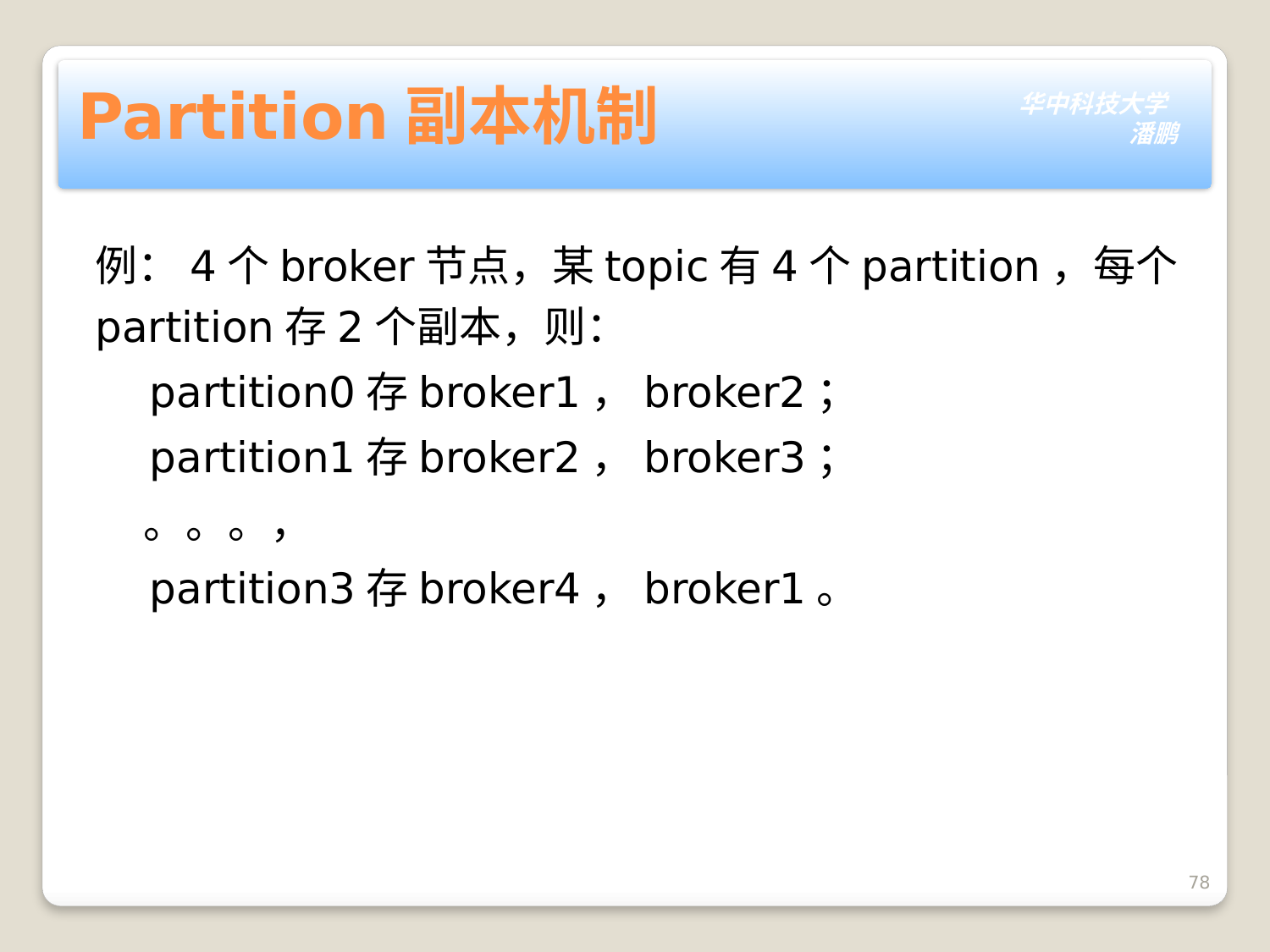

# Partition副本机制
例：4个broker节点，某topic有4个partition，每个partition存2个副本，则：
    partition0存broker1，broker2；
    partition1存broker2，broker3；
    。。。，
    partition3存broker4，broker1。

78